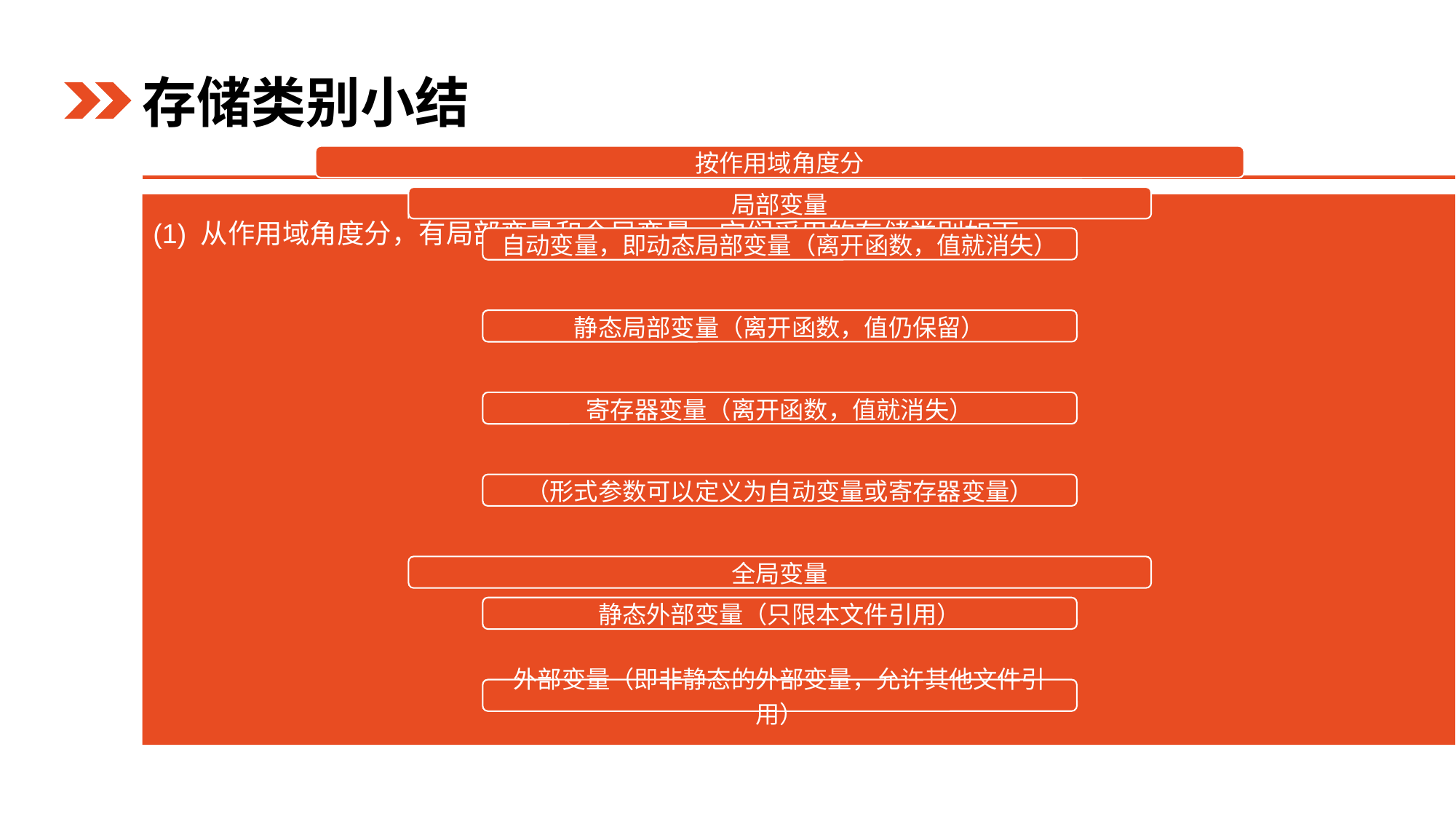

存储类别小结

按作用域角度分
局部变量
自动变量，即动态局部变量（离开函数，值就消失）
静态局部变量（离开函数，值仍保留）
全局变量
静态外部变量（只限本文件引用）
寄存器变量（离开函数，值就消失）
（形式参数可以定义为自动变量或寄存器变量）
外部变量（即非静态的外部变量，允许其他文件引用）
(1) 从作用域角度分，有局部变量和全局变量。它们采用的存储类别如下: